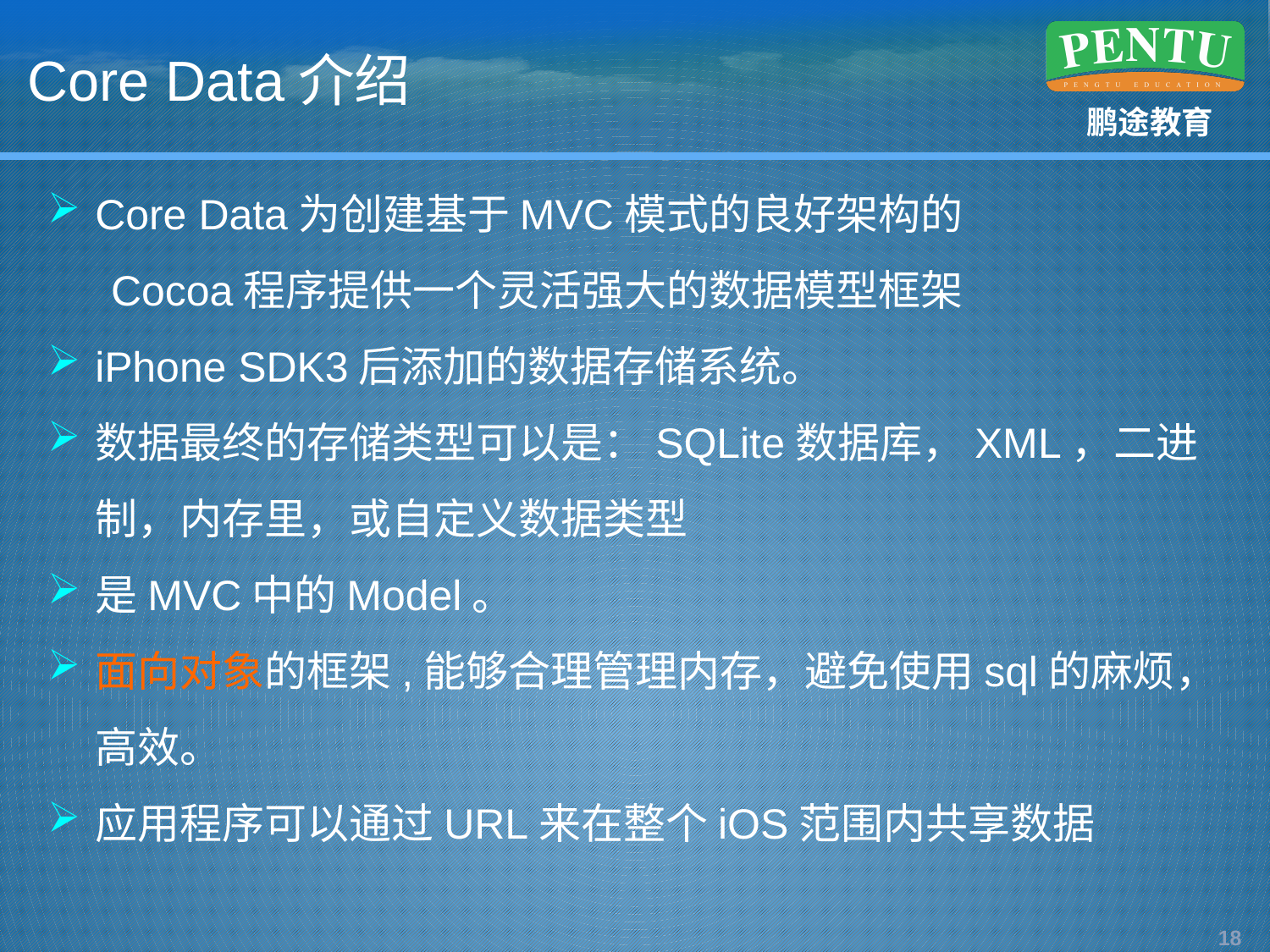

# Core Data介绍
Core Data为创建基于MVC模式的良好架构的
Cocoa程序提供一个灵活强大的数据模型框架
iPhone SDK3后添加的数据存储系统。
数据最终的存储类型可以是：SQLite数据库，XML，二进制，内存里，或自定义数据类型
是MVC中的Model。
面向对象的框架,能够合理管理内存，避免使用sql的麻烦，高效。
应用程序可以通过URL来在整个iOS范围内共享数据
18